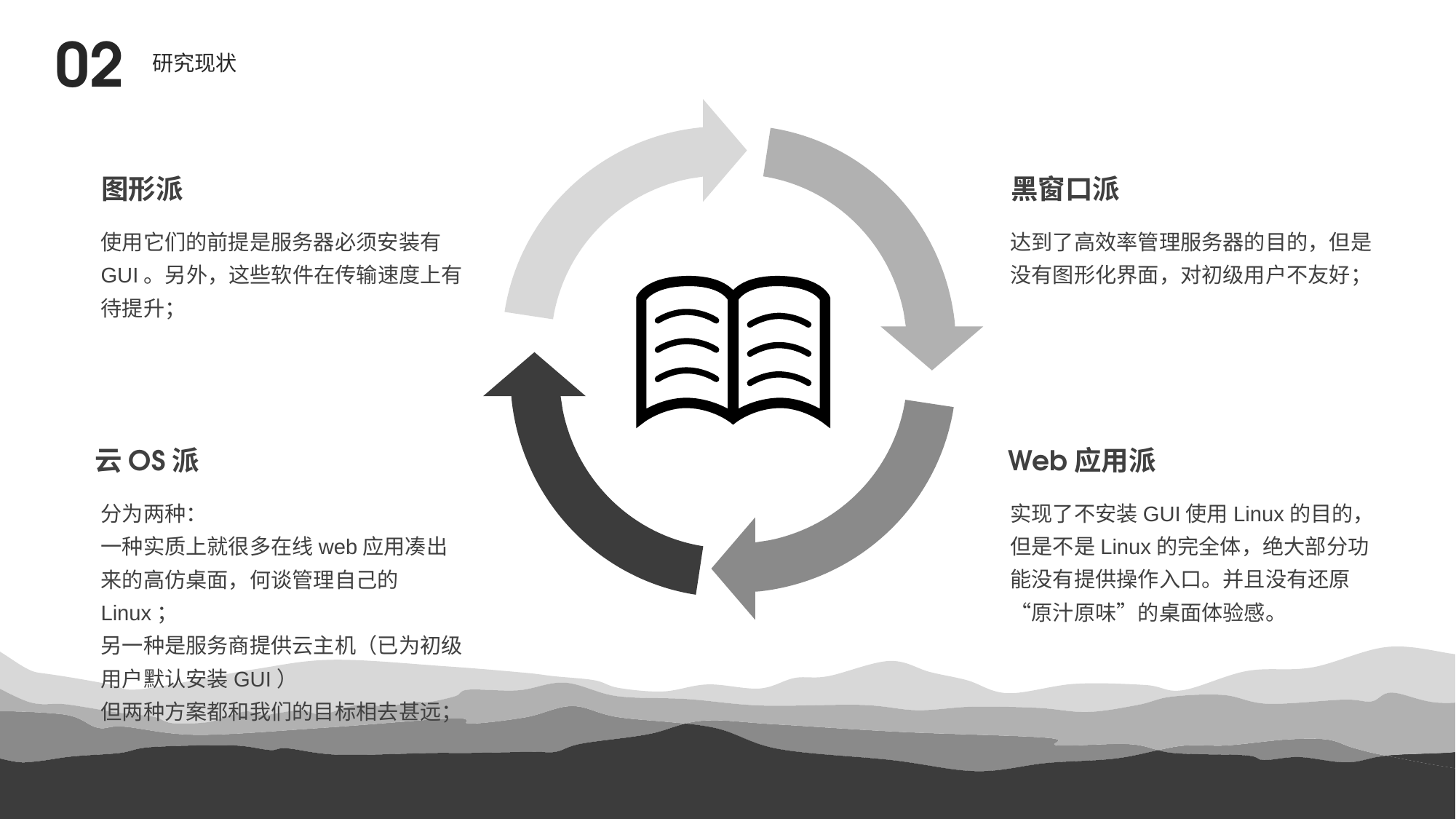

02
研究现状

图形派
黑窗口派
使用它们的前提是服务器必须安装有GUI。另外，这些软件在传输速度上有待提升；
达到了高效率管理服务器的目的，但是没有图形化界面，对初级用户不友好；

云OS派
Web应用派
分为两种：
一种实质上就很多在线web应用凑出来的高仿桌面，何谈管理自己的Linux；
另一种是服务商提供云主机（已为初级用户默认安装GUI）
但两种方案都和我们的目标相去甚远；
实现了不安装GUI使用Linux的目的，但是不是Linux的完全体，绝大部分功能没有提供操作入口。并且没有还原“原汁原味”的桌面体验感。